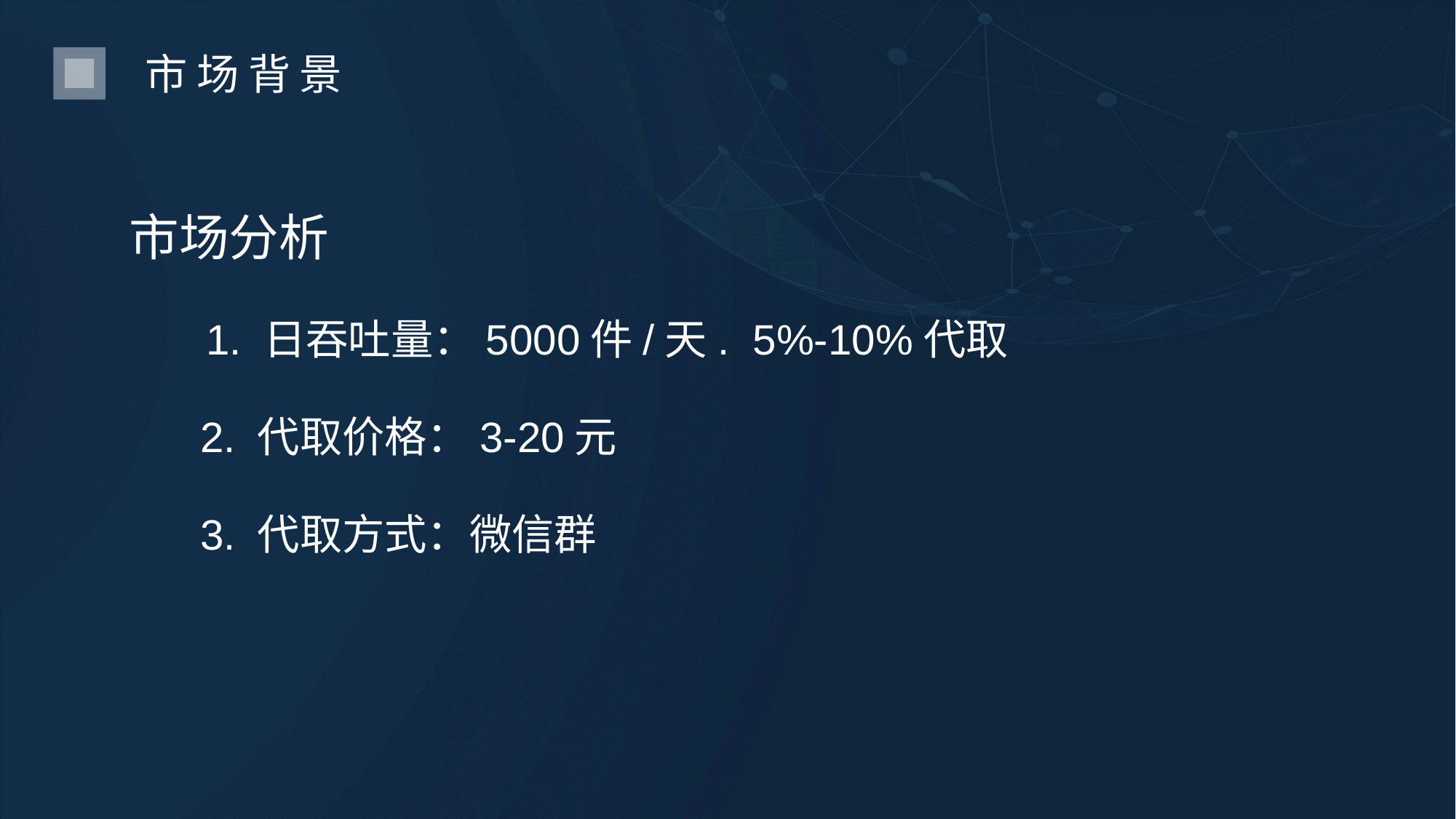

市场背景

市场分析
        1. 日吞吐量：5000件/天.  5%-10%代取
      2. 代取价格：3-20元
      3. 代取方式：微信群